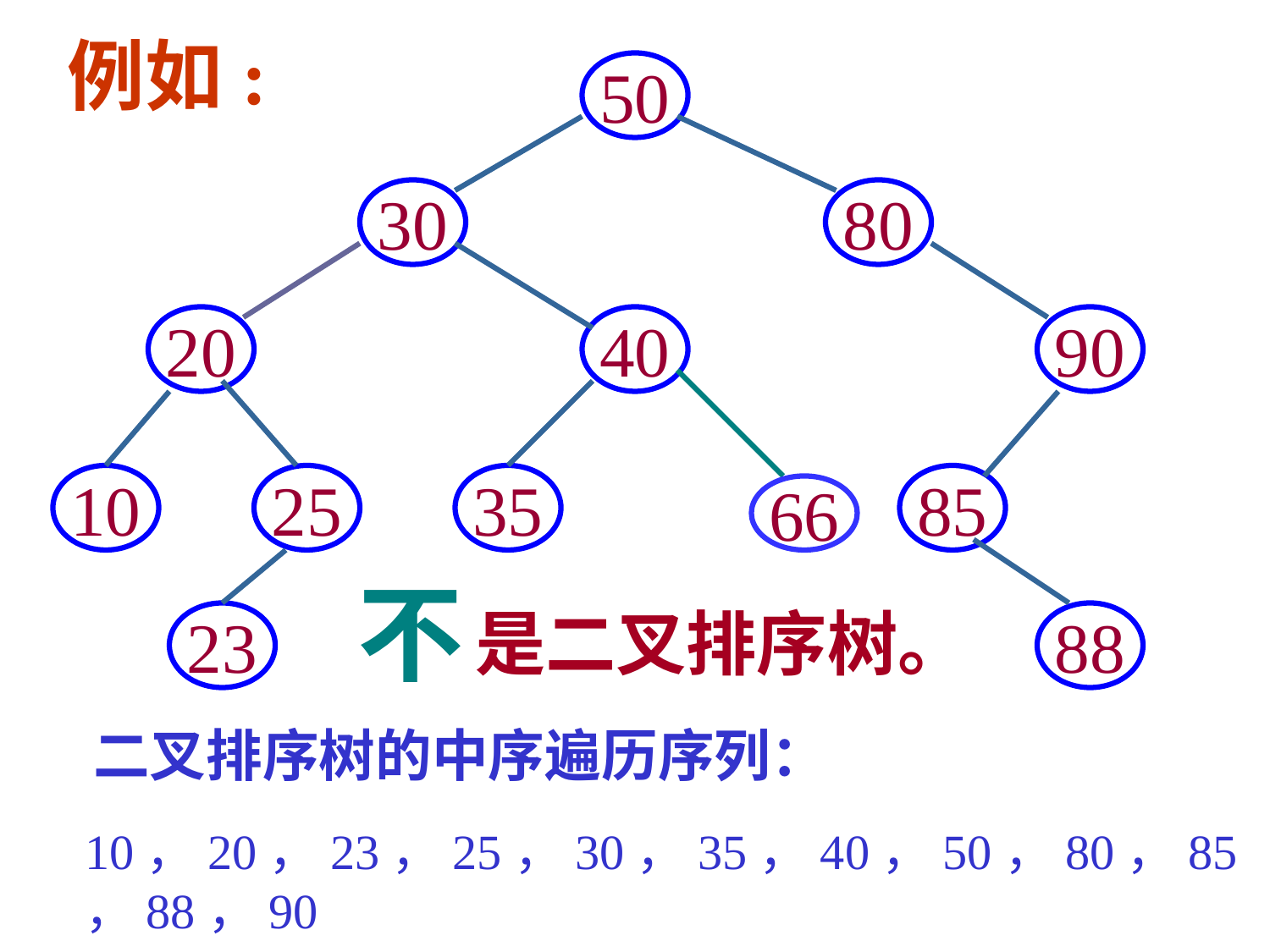

例如:
50

30
80

20
40
90

10
25
35
85

23
88

66
不
是二叉排序树。
二叉排序树的中序遍历序列：
10，20，23，25，30，35，40，50，80，85，88，90